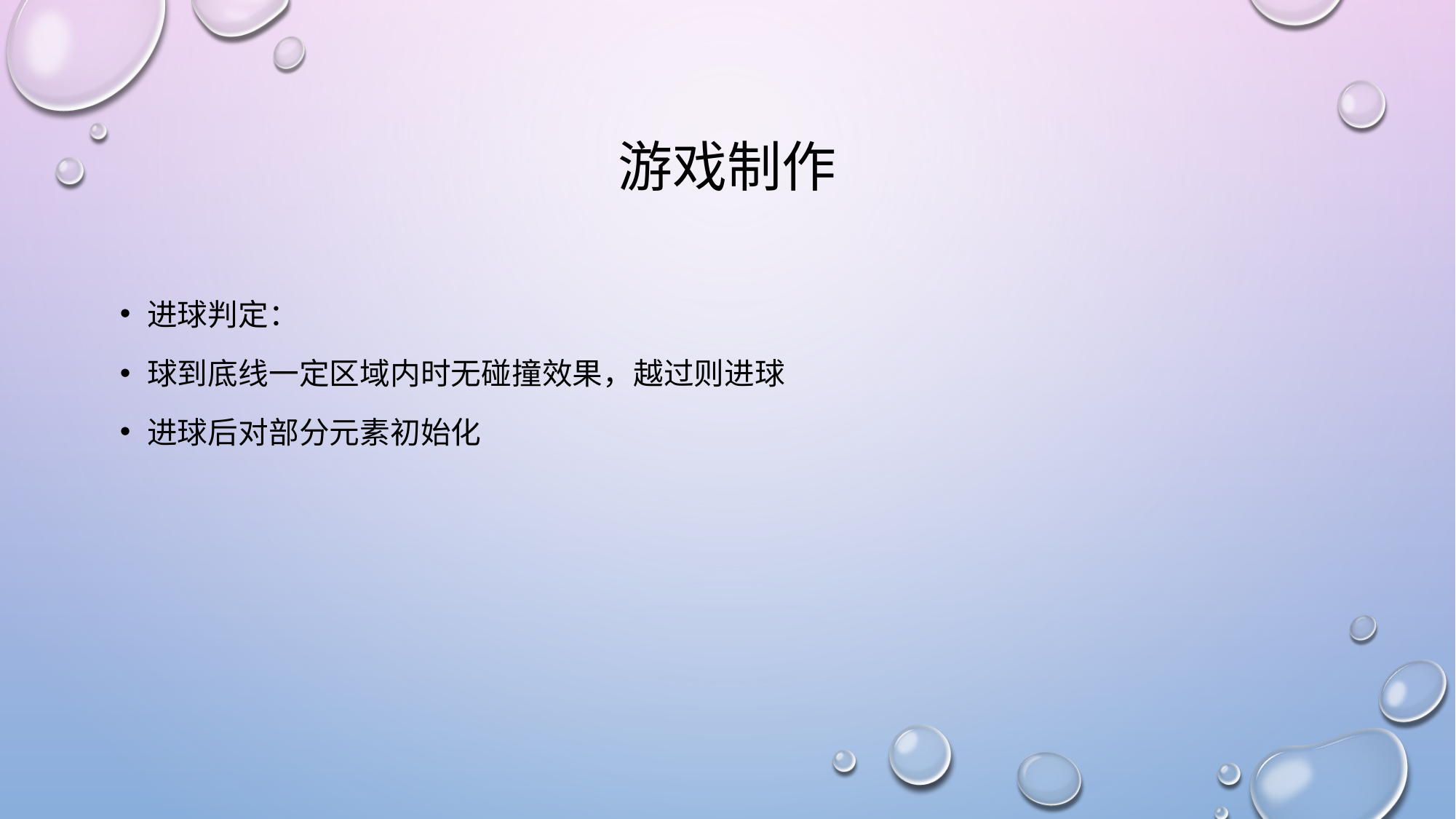

# 游戏制作
进球判定：
球到底线一定区域内时无碰撞效果，越过则进球
进球后对部分元素初始化